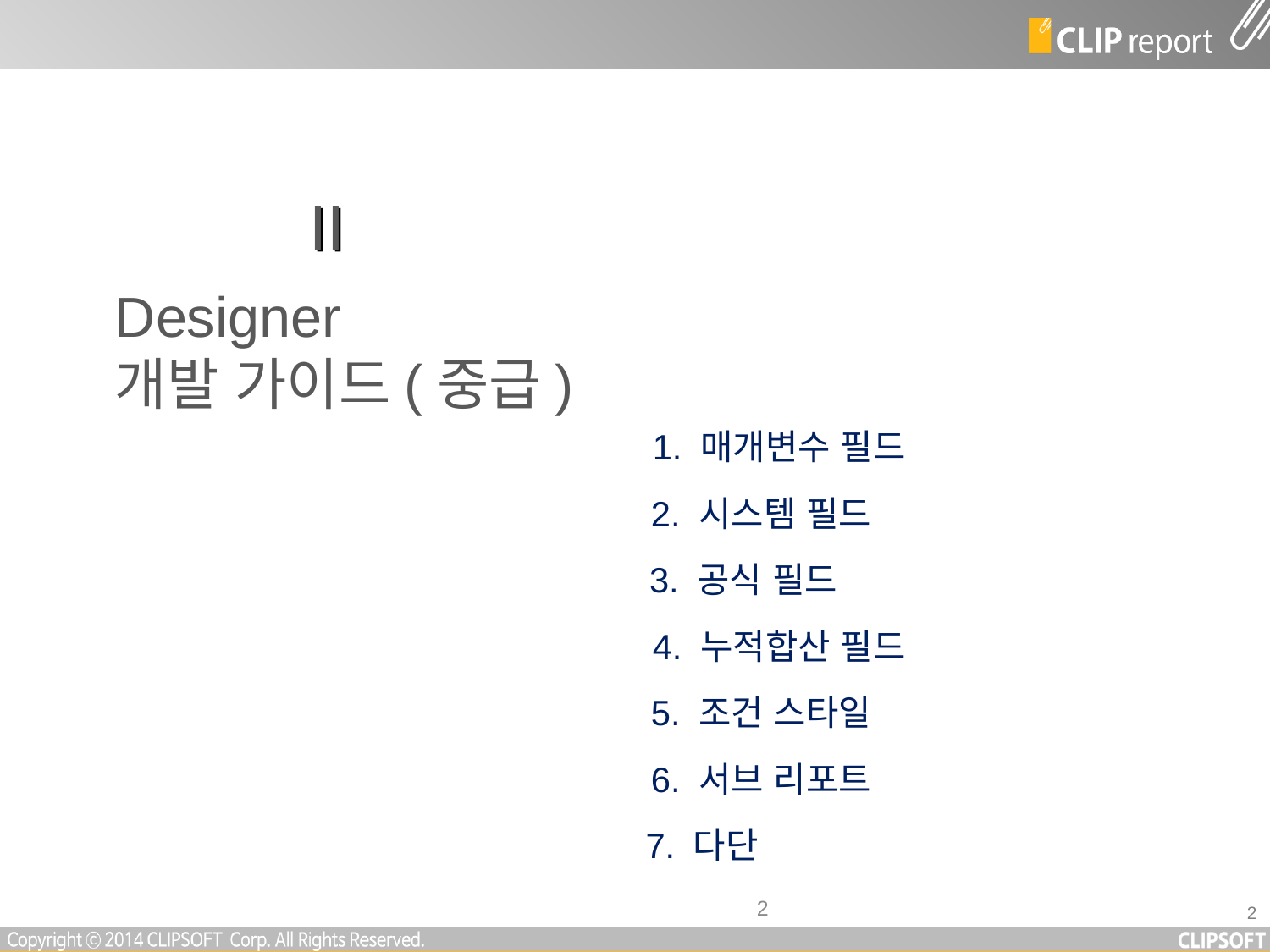

II
Designer
개발 가이드(중급)
1. 매개변수 필드
2. 시스템 필드
3. 공식 필드
4. 누적합산 필드
5. 조건 스타일
6. 서브 리포트
7. 다단
2